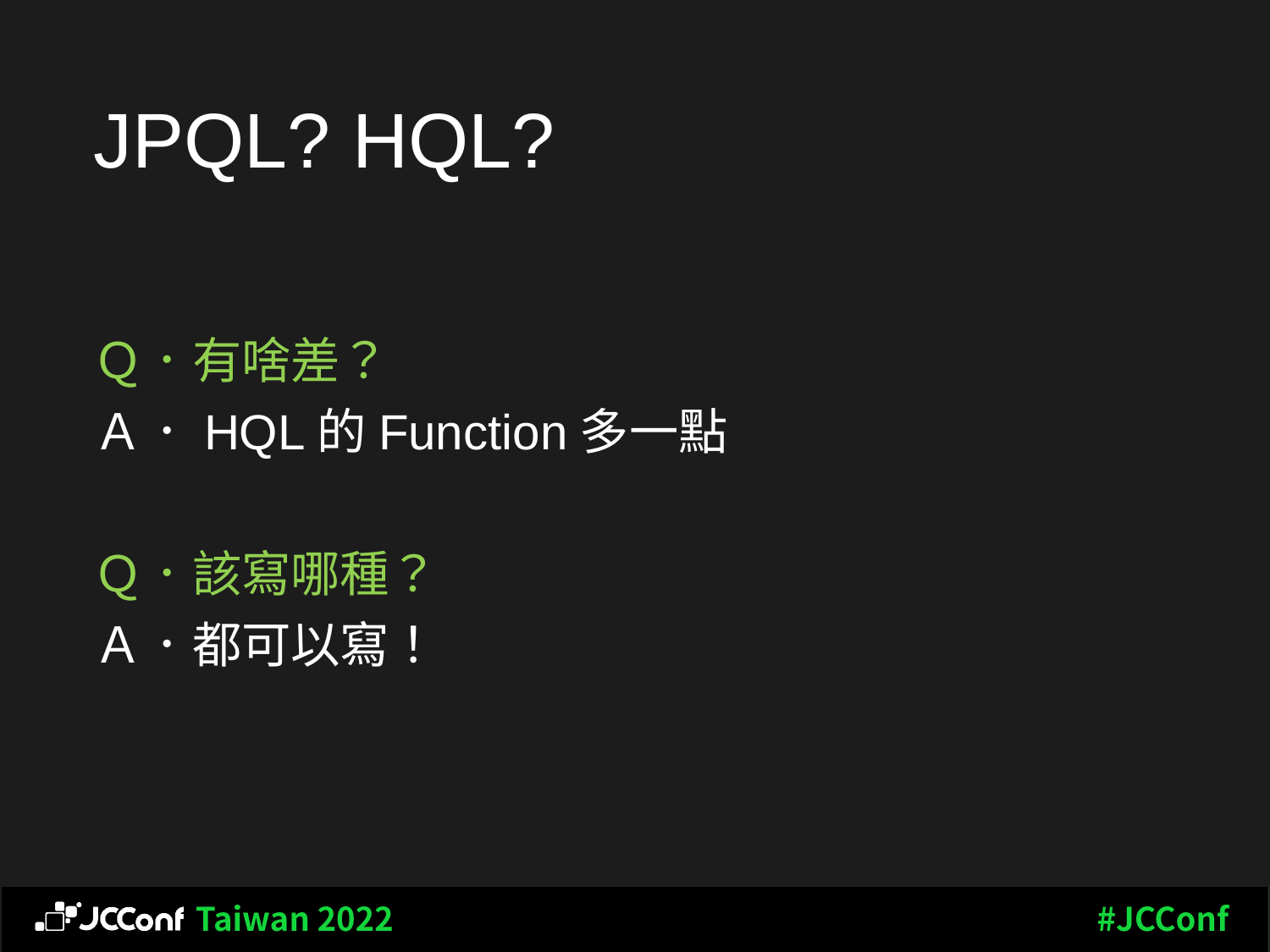

# JPQL? HQL?

Ｑ．有啥差？
Ａ．HQL的Function多一點

Ｑ．該寫哪種？
Ａ．都可以寫！